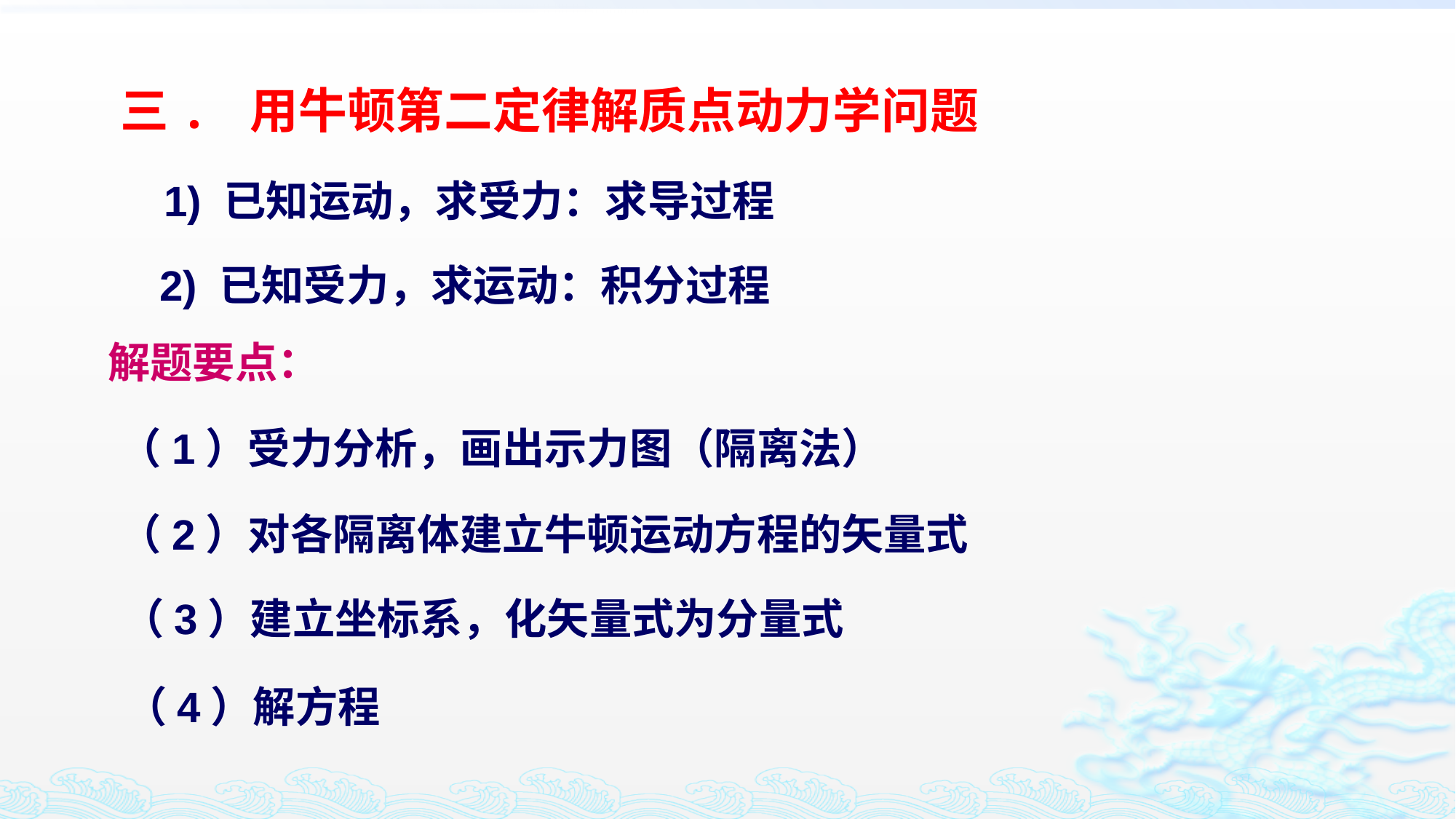

三. 用牛顿第二定律解质点动力学问题
1) 已知运动，求受力：求导过程
2) 已知受力，求运动：积分过程
解题要点：
（1）受力分析，画出示力图（隔离法）
（2）对各隔离体建立牛顿运动方程的矢量式
（3）建立坐标系，化矢量式为分量式
（4）解方程